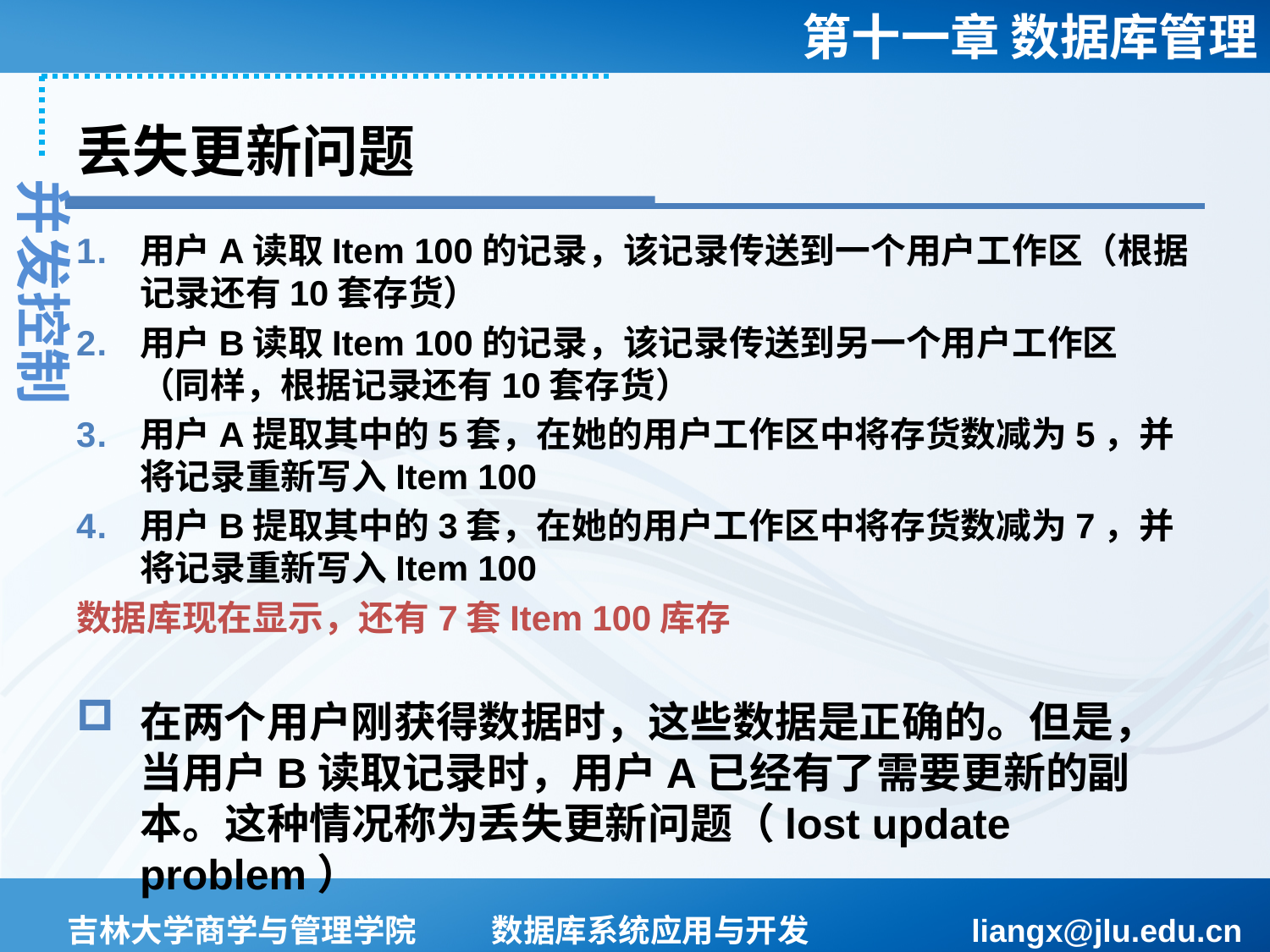

# 丢失更新问题
并发控制
用户A读取Item 100的记录，该记录传送到一个用户工作区（根据记录还有10套存货）
用户B读取Item 100的记录，该记录传送到另一个用户工作区 （同样，根据记录还有10套存货）
用户A提取其中的5套，在她的用户工作区中将存货数减为5，并将记录重新写入Item 100
用户B提取其中的3套，在她的用户工作区中将存货数减为7，并将记录重新写入Item 100
数据库现在显示，还有7套Item 100库存

在两个用户刚获得数据时，这些数据是正确的。但是，当用户B读取记录时，用户A已经有了需要更新的副本。这种情况称为丢失更新问题（lost update problem）